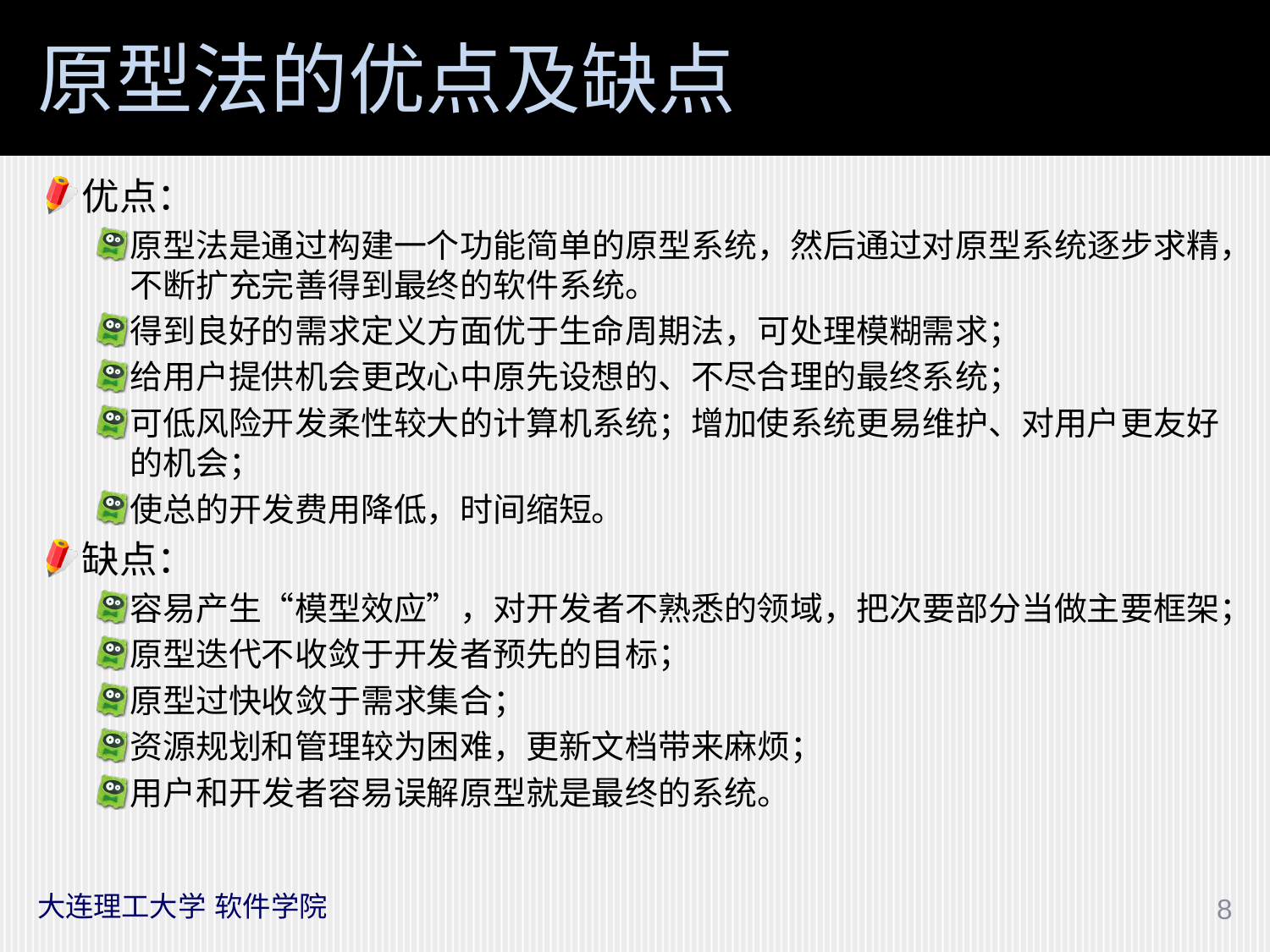

# 原型法的优点及缺点
优点：
原型法是通过构建一个功能简单的原型系统，然后通过对原型系统逐步求精，不断扩充完善得到最终的软件系统。
得到良好的需求定义方面优于生命周期法，可处理模糊需求；
给用户提供机会更改心中原先设想的、不尽合理的最终系统；
可低风险开发柔性较大的计算机系统；增加使系统更易维护、对用户更友好的机会；
使总的开发费用降低，时间缩短。
缺点：
容易产生“模型效应”，对开发者不熟悉的领域，把次要部分当做主要框架；
原型迭代不收敛于开发者预先的目标；
原型过快收敛于需求集合；
资源规划和管理较为困难，更新文档带来麻烦；
用户和开发者容易误解原型就是最终的系统。
大连理工大学 软件学院
8